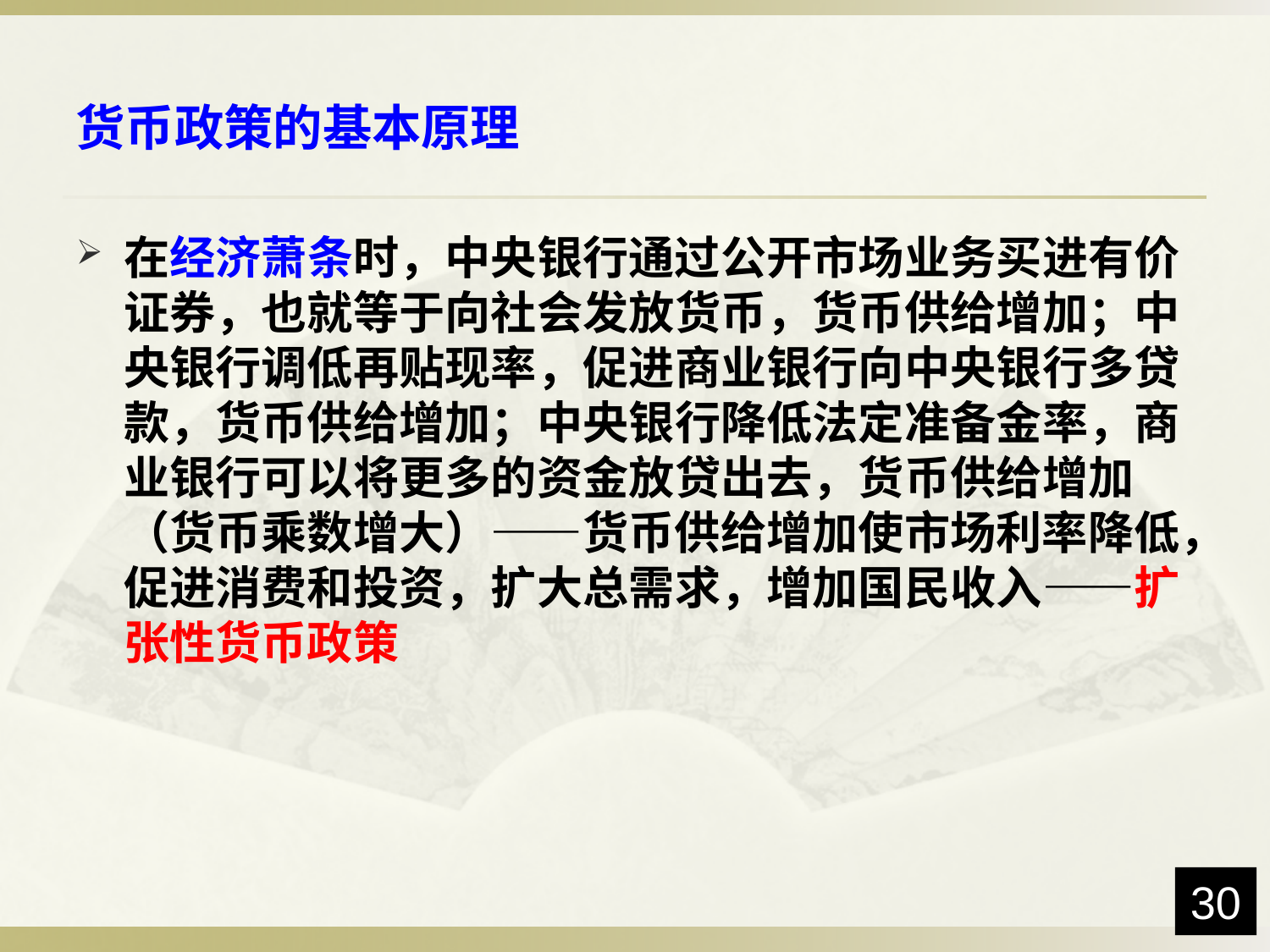

# 货币政策的基本原理
在经济萧条时，中央银行通过公开市场业务买进有价证券，也就等于向社会发放货币，货币供给增加；中央银行调低再贴现率，促进商业银行向中央银行多贷款，货币供给增加；中央银行降低法定准备金率，商业银行可以将更多的资金放贷出去，货币供给增加（货币乘数增大）——货币供给增加使市场利率降低，促进消费和投资，扩大总需求，增加国民收入——扩张性货币政策
30